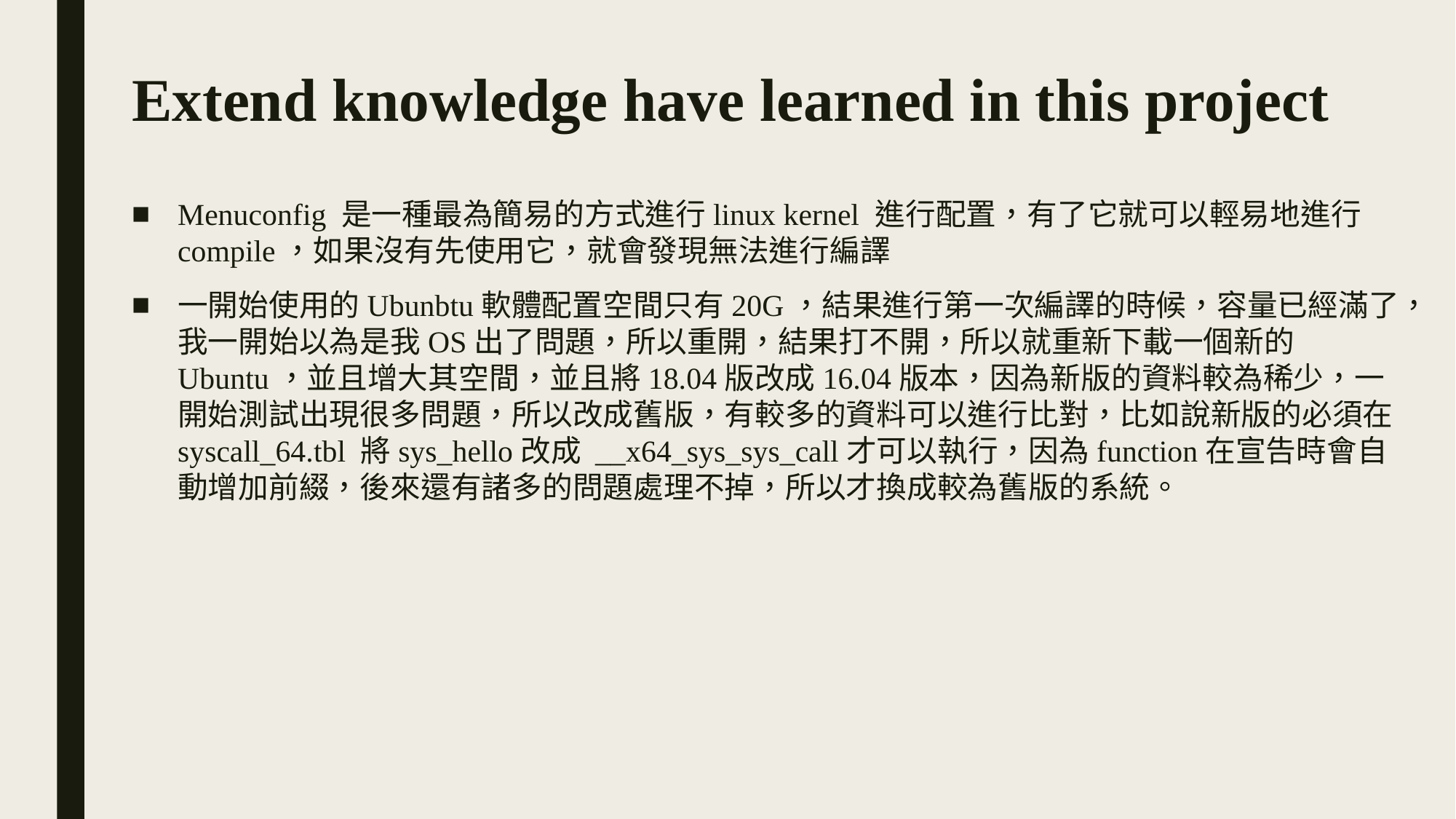

# Extend knowledge have learned in this project
Menuconfig 是一種最為簡易的方式進行linux kernel 進行配置，有了它就可以輕易地進行compile，如果沒有先使用它，就會發現無法進行編譯
一開始使用的Ubunbtu軟體配置空間只有20G，結果進行第一次編譯的時候，容量已經滿了，我一開始以為是我OS出了問題，所以重開，結果打不開，所以就重新下載一個新的Ubuntu，並且增大其空間，並且將18.04版改成16.04版本，因為新版的資料較為稀少，一開始測試出現很多問題，所以改成舊版，有較多的資料可以進行比對，比如說新版的必須在syscall_64.tbl 將sys_hello改成 __x64_sys_sys_call才可以執行，因為function在宣告時會自動增加前綴，後來還有諸多的問題處理不掉，所以才換成較為舊版的系統。